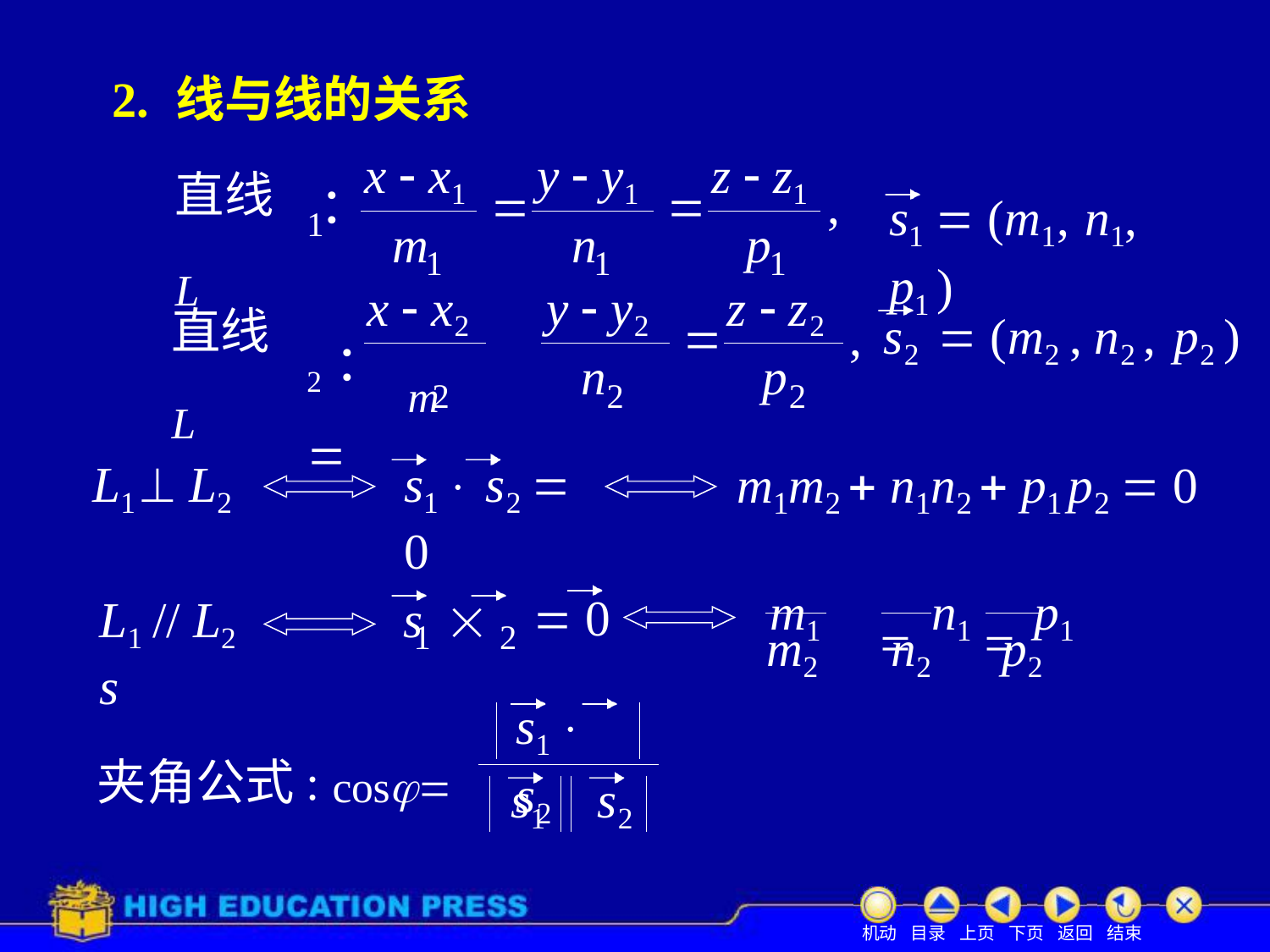

2.	线与线的关系
# x − x1
y − y1
z − z1
直线 L
：
=
=
,
s1  = (m1, n1,	p1 )

1
m
n
p

1
1
1
x − x2
y − y2
z − z2
直线 L
s2  = (m2 , n2 ,	p2 )
2： m	=
=
,

n
p

2
2
2
m1m2 + n1n2 + p1 p2 = 0
m1	= n1	=	p1
L1 ⊥ L2
s1 ⋅ s2 = 0

= 0
s1 ⋅ s2
L1 // L2	s	× s

1	2
m2	n2	p2

夹角公式: cosϕ=
s1	s2

机动 目录 上页 下页 返回 结束